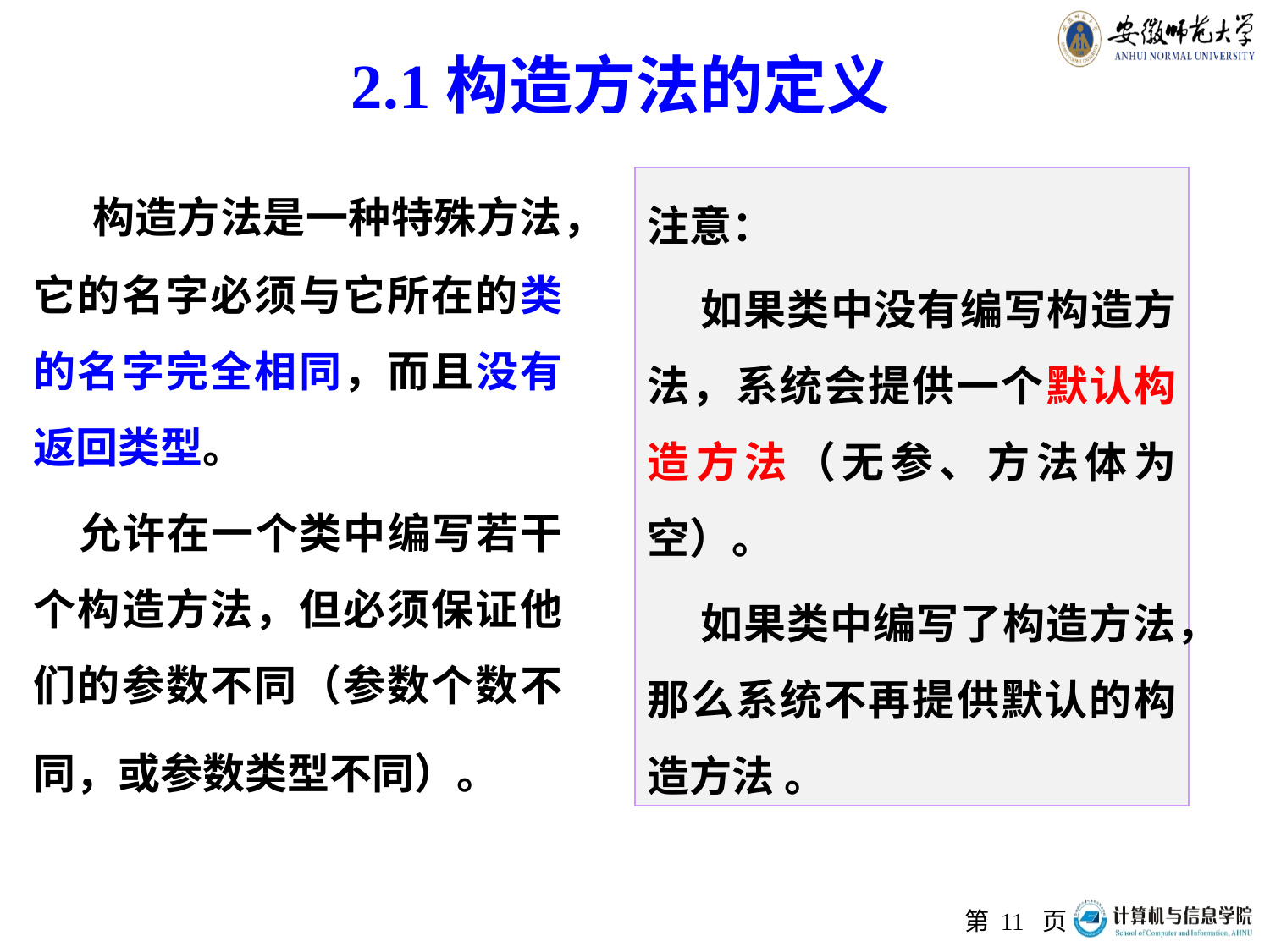

2.1构造方法的定义
    构造方法是一种特殊方法，它的名字必须与它所在的类的名字完全相同，而且没有返回类型。
   允许在一个类中编写若干个构造方法，但必须保证他们的参数不同（参数个数不同，或参数类型不同）。

注意：
    如果类中没有编写构造方法，系统会提供一个默认构造方法（无参、方法体为空）。
    如果类中编写了构造方法，那么系统不再提供默认的构造方法 。
第 11  页